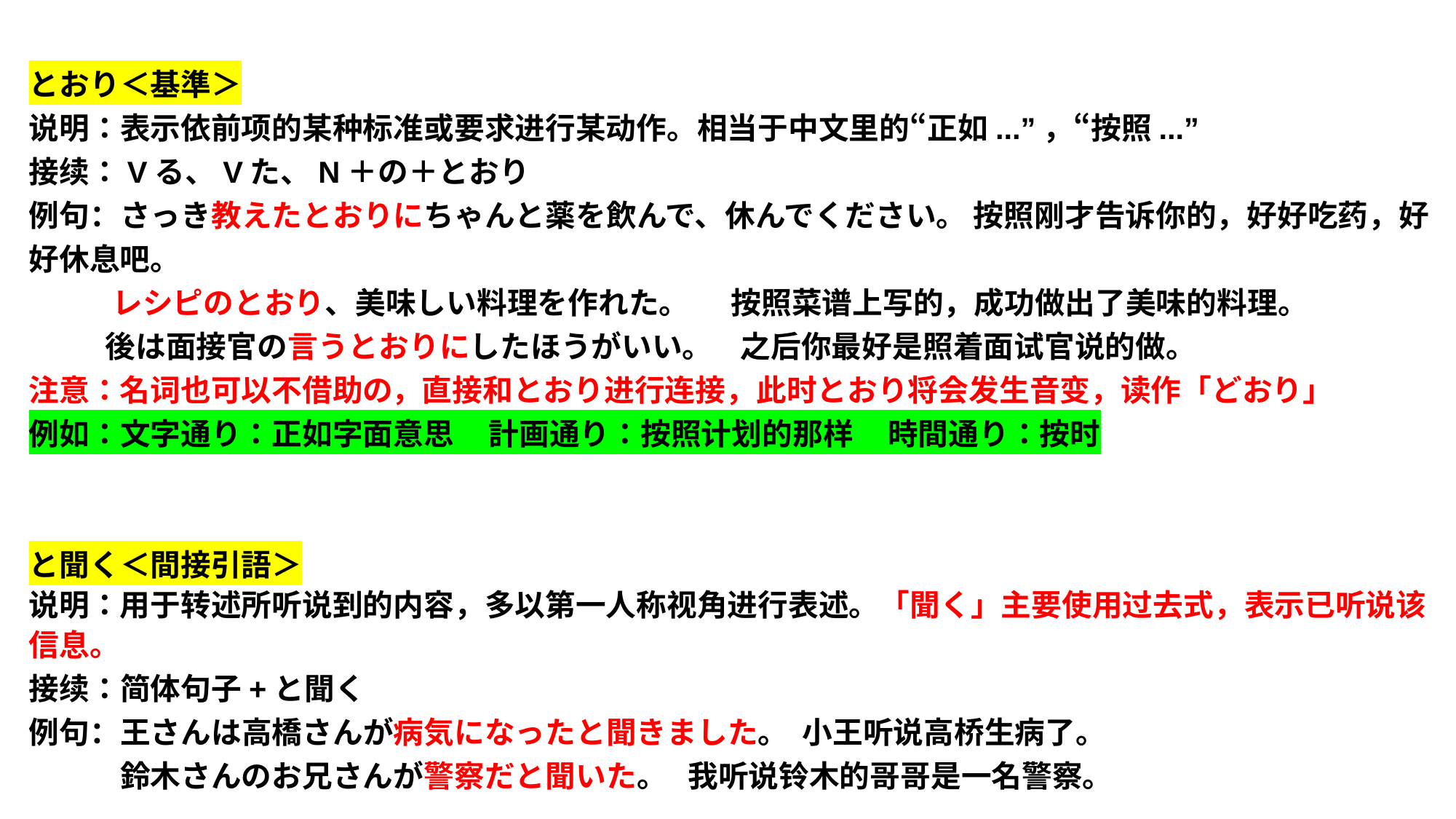

とおり＜基準＞
说明：表示依前项的某种标准或要求进行某动作。相当于中文里的“正如...”，“按照...”
接续：Vる、Vた、N＋の＋とおり
例句：さっき教えたとおりにちゃんと薬を飲んで、休んでください。 按照刚才告诉你的，好好吃药，好好休息吧。
           レシピのとおり、美味しい料理を作れた。      按照菜谱上写的，成功做出了美味的料理。
          後は面接官の言うとおりにしたほうがいい。    之后你最好是照着面试官说的做。
注意：名词也可以不借助の，直接和とおり进行连接，此时とおり将会发生音变，读作「どおり」
例如：文字通り：正如字面意思     計画通り：按照计划的那样     時間通り：按时

と聞く＜間接引語＞
说明：用于转述所听说到的内容，多以第一人称视角进行表述。「聞く」主要使用过去式，表示已听说该信息。
接续：简体句子+と聞く
例句：王さんは高橋さんが病気になったと聞きました。  小王听说高桥生病了。
　　　鈴木さんのお兄さんが警察だと聞いた。   我听说铃木的哥哥是一名警察。